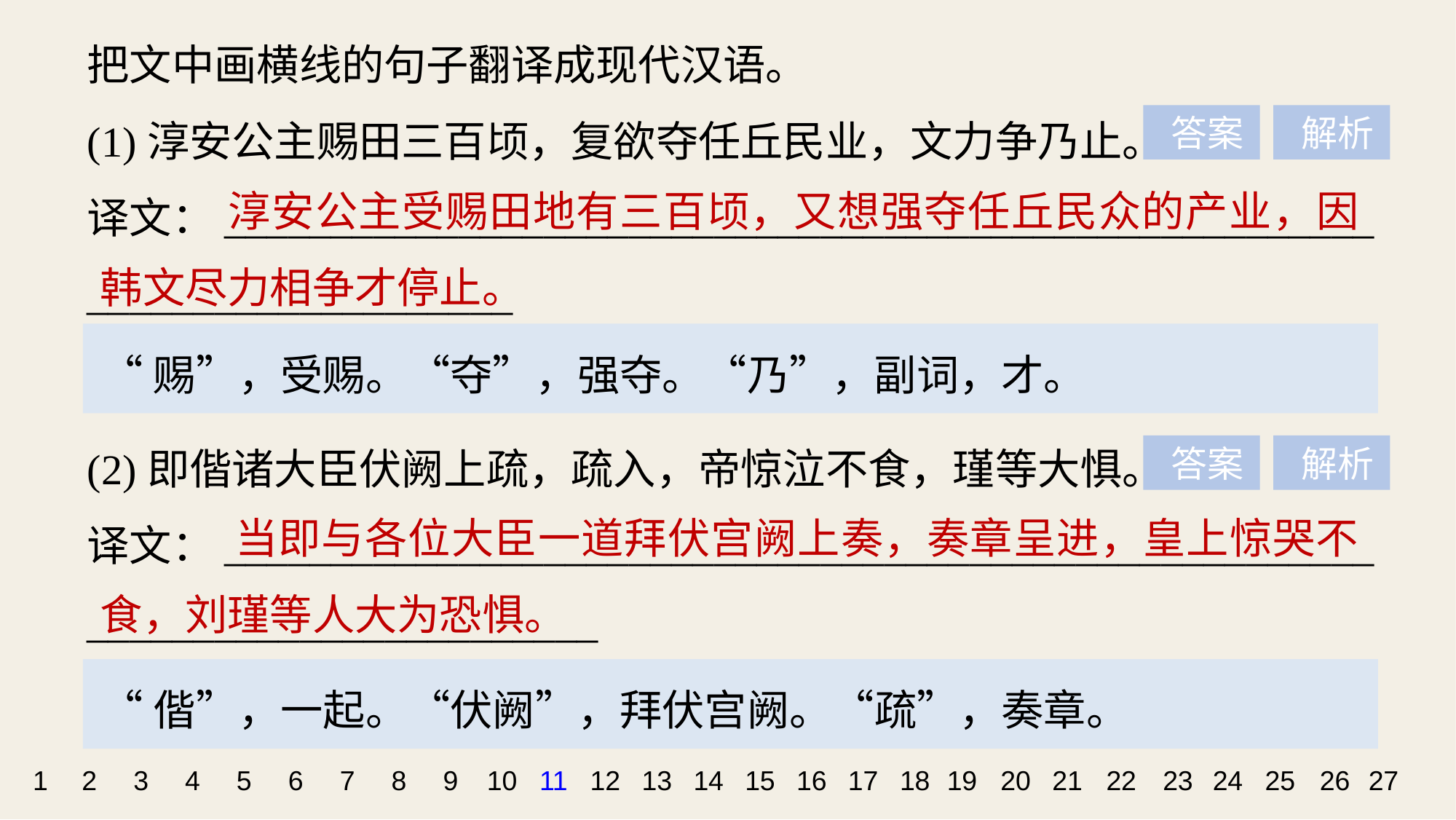

把文中画横线的句子翻译成现代汉语。
(1)淳安公主赐田三百顷，复欲夺任丘民业，文力争乃止。
译文：______________________________________________________
____________________
 答案
 解析
           淳安公主受赐田地有三百顷，又想强夺任丘民众的产业，因韩文尽力相争才停止。
“赐”，受赐。“夺”，强夺。“乃”，副词，才。

(2)即偕诸大臣伏阙上疏，疏入，帝惊泣不食，瑾等大惧。
译文：______________________________________________________
________________________
 答案
 解析
            当即与各位大臣一道拜伏宫阙上奏，奏章呈进，皇上惊哭不食，刘瑾等人大为恐惧。
“偕”，一起。“伏阙”，拜伏宫阙。“疏”，奏章。

1
2
3
4
5
6
7
8
9
10
11
12
13
14
15
16
17
18
19
20
21
22
23
24
25
26
27